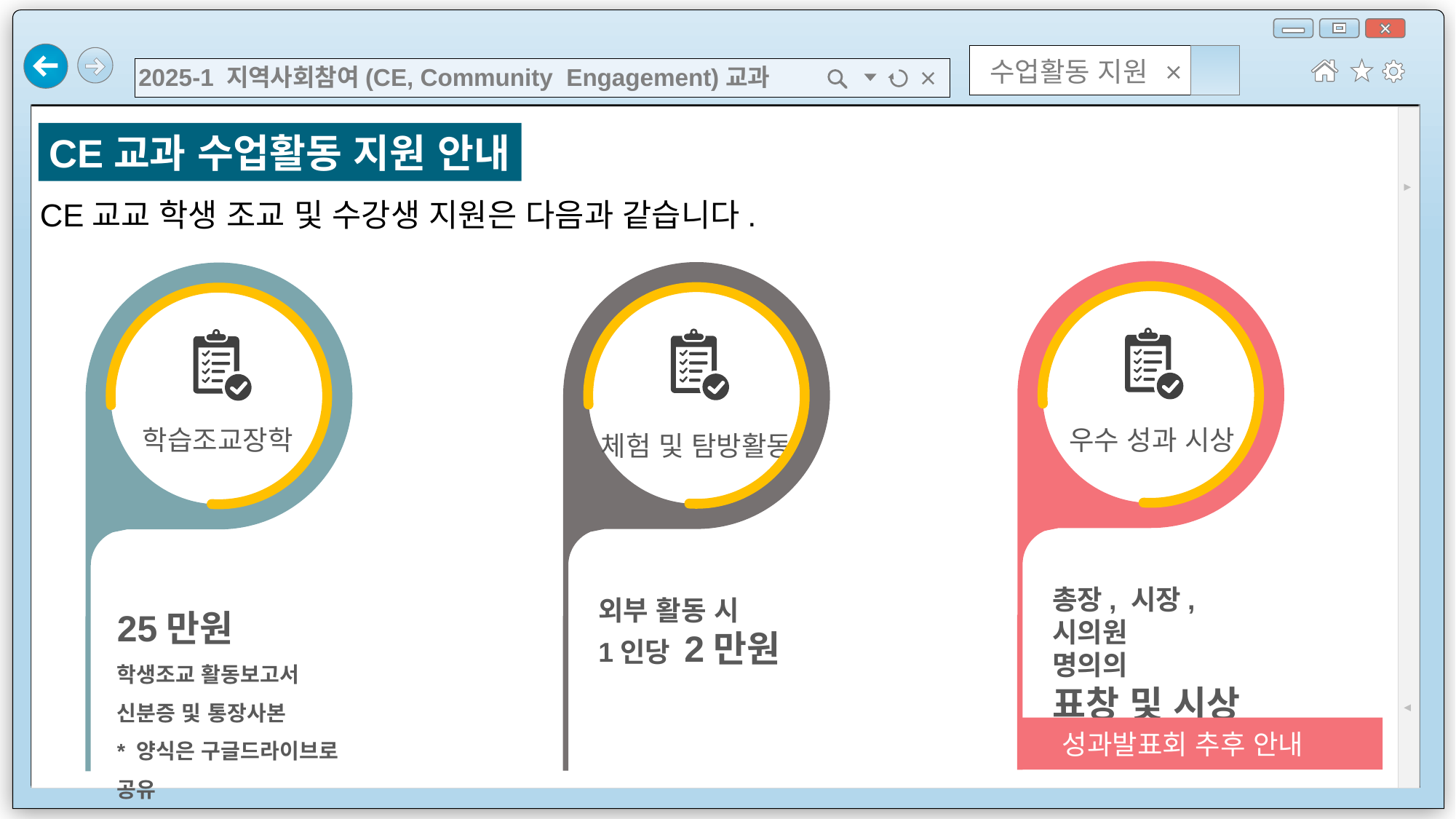

수업활동 지원
2025-1 지역사회참여(CE, Community  Engagement)교과

▲                                                                                                                                                   ▼
CE교과 수업활동 지원 안내
CE교교 학생 조교 및 수강생 지원은 다음과 같습니다.

체험 및 탐방활동
우수 성과 시상
학습조교장학
총장, 시장, 시의원
명의의
표창 및 시상
25만원
학생조교 활동보고서
신분증 및 통장사본
* 양식은 구글드라이브로 공유
외부 활동 시
1인당 2만원
   성과발표회 추후 안내